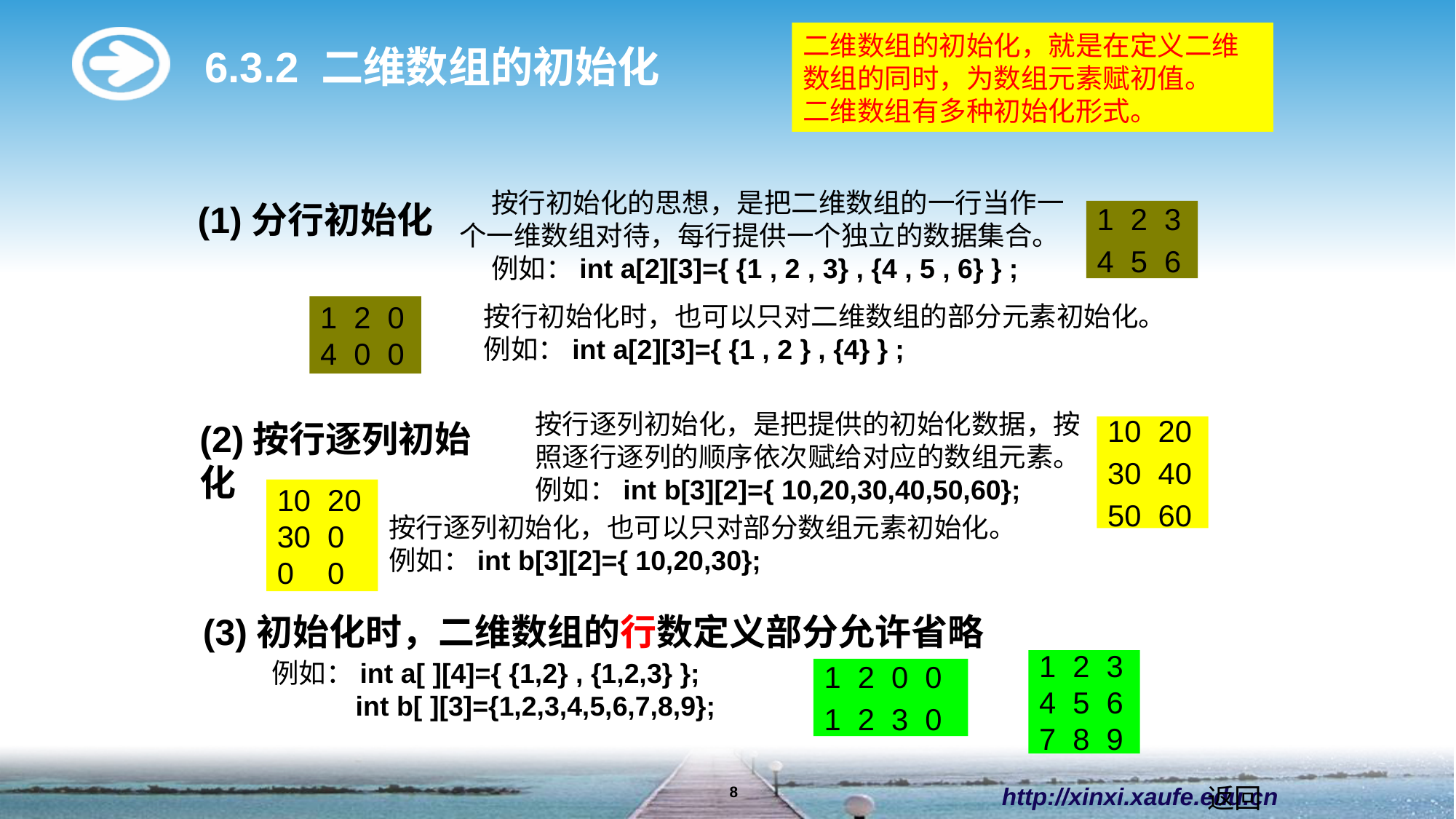

二维数组的初始化，就是在定义二维数组的同时，为数组元素赋初值。
二维数组有多种初始化形式。
6.3.2 二维数组的初始化
按行初始化的思想，是把二维数组的一行当作一个一维数组对待，每行提供一个独立的数据集合。
例如：int a[2][3]={ {1 , 2 , 3} , {4 , 5 , 6} } ;
(1)分行初始化
1  2  3
4  5  6
按行初始化时，也可以只对二维数组的部分元素初始化。
例如：int a[2][3]={ {1 , 2 } , {4} } ;
1  2  0
4  0  0
按行逐列初始化，是把提供的初始化数据，按照逐行逐列的顺序依次赋给对应的数组元素。
例如：int b[3][2]={ 10,20,30,40,50,60};
(2)按行逐列初始化
10  20
30  40
50  60
10  20
30  0
0    0
按行逐列初始化，也可以只对部分数组元素初始化。
例如：int b[3][2]={ 10,20,30};
(3)初始化时，二维数组的行数定义部分允许省略
例如：int a[ ][4]={ {1,2} , {1,2,3} };
           int b[ ][3]={1,2,3,4,5,6,7,8,9};
1  2  3
4  5  6
7  8  9
1  2  0  0
1  2  3  0
http://xinxi.xaufe.edu.cn
返回
8